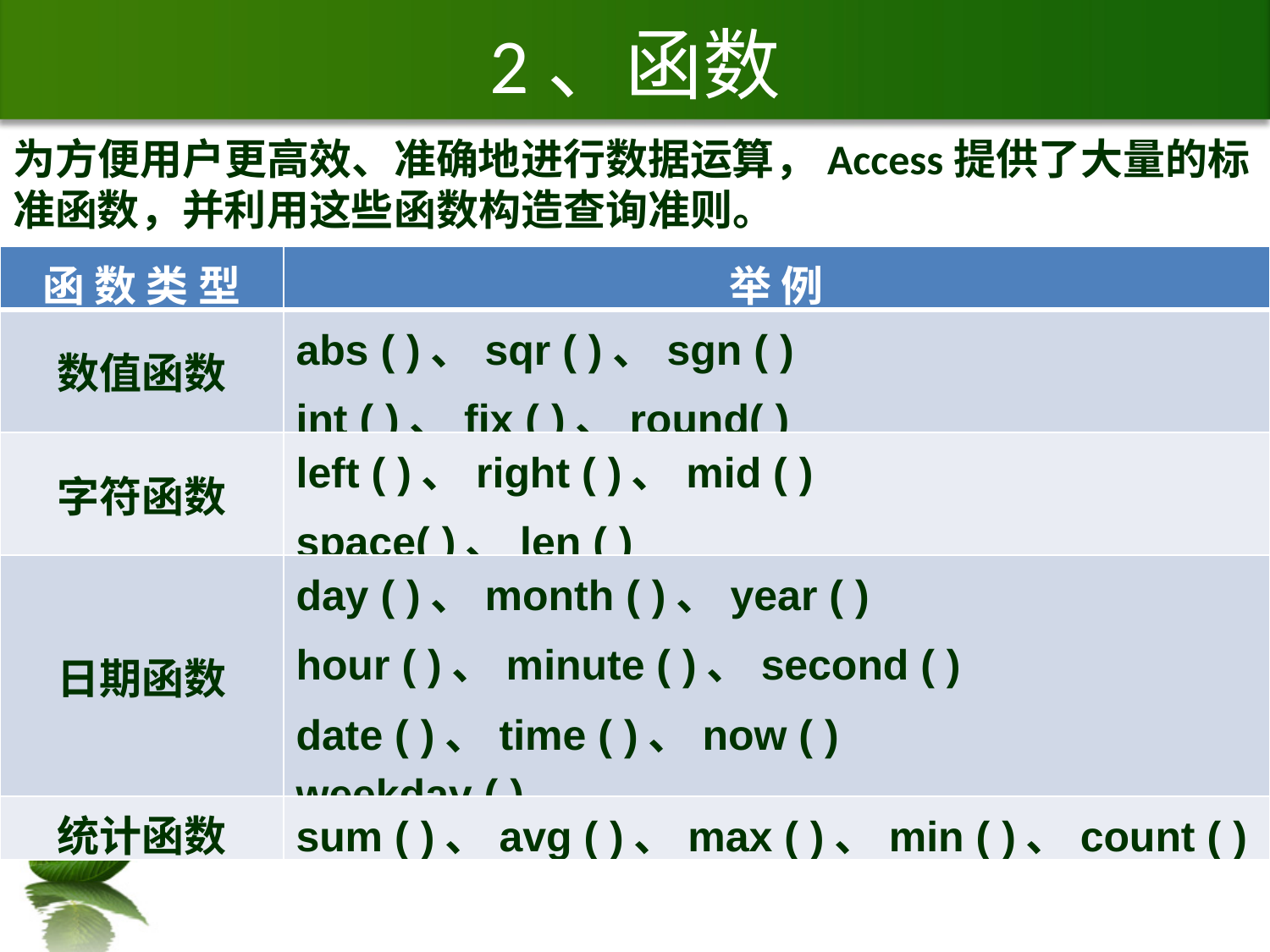

# 2、函数
为方便用户更高效、准确地进行数据运算，Access提供了大量的标准函数，并利用这些函数构造查询准则。
| 函 数 类 型 | 举 例 |
| --- | --- |
| 数值函数 | abs ( )、sqr ( )、sgn ( ) int ( )、fix ( )、round( ) |
| 字符函数 | left ( )、right ( )、mid ( ) space( )、len ( ) |
| 日期函数 | day ( )、month ( )、year ( ) hour ( )、minute ( )、second ( ) date ( )、time ( )、now ( ) weekday ( ) |
| 统计函数 | sum ( )、avg ( )、max ( )、min ( )、count ( ) |